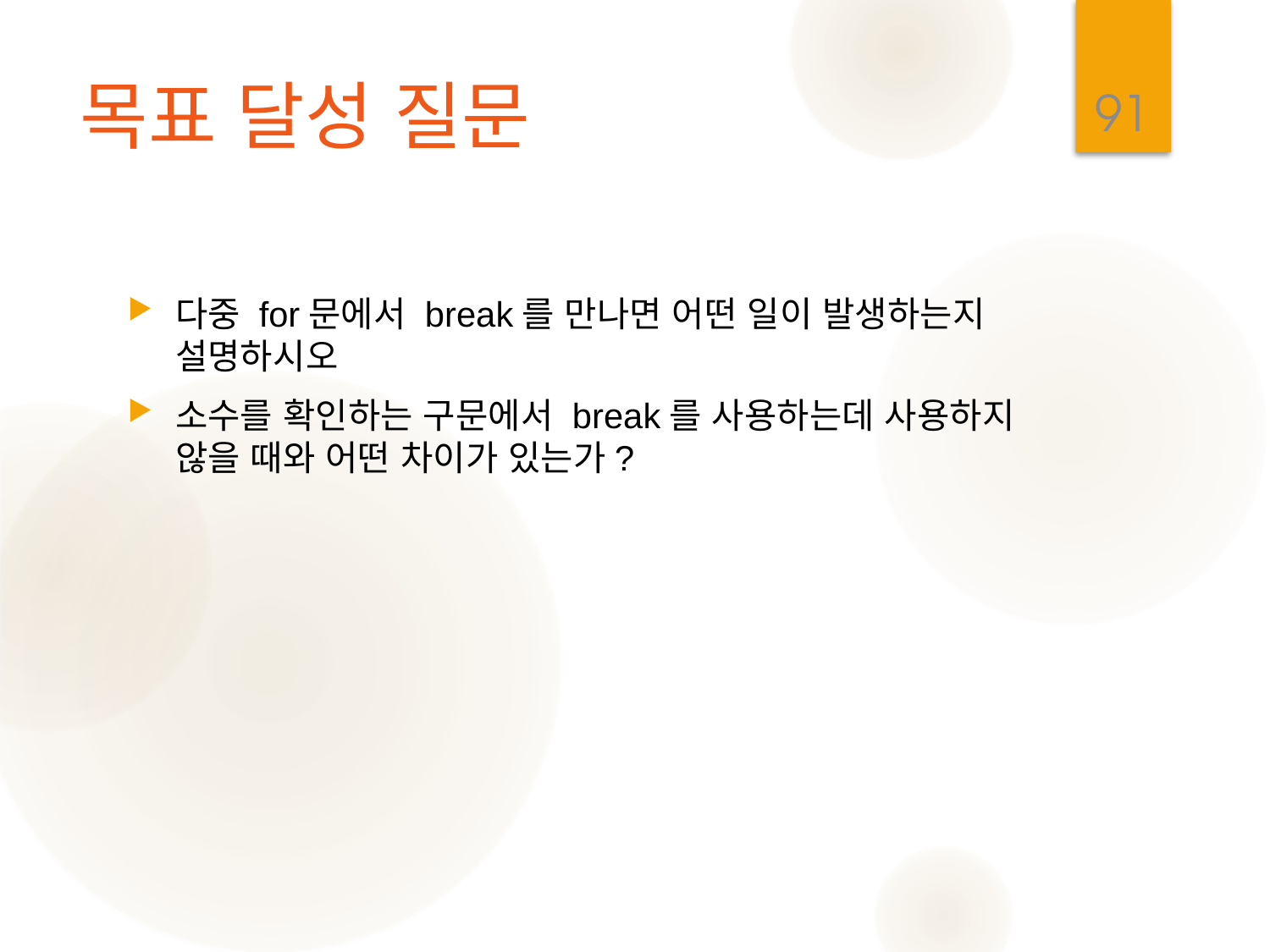

91
# 목표 달성 질문
다중 for문에서 break를 만나면 어떤 일이 발생하는지 설명하시오
소수를 확인하는 구문에서 break를 사용하는데 사용하지 않을 때와 어떤 차이가 있는가?